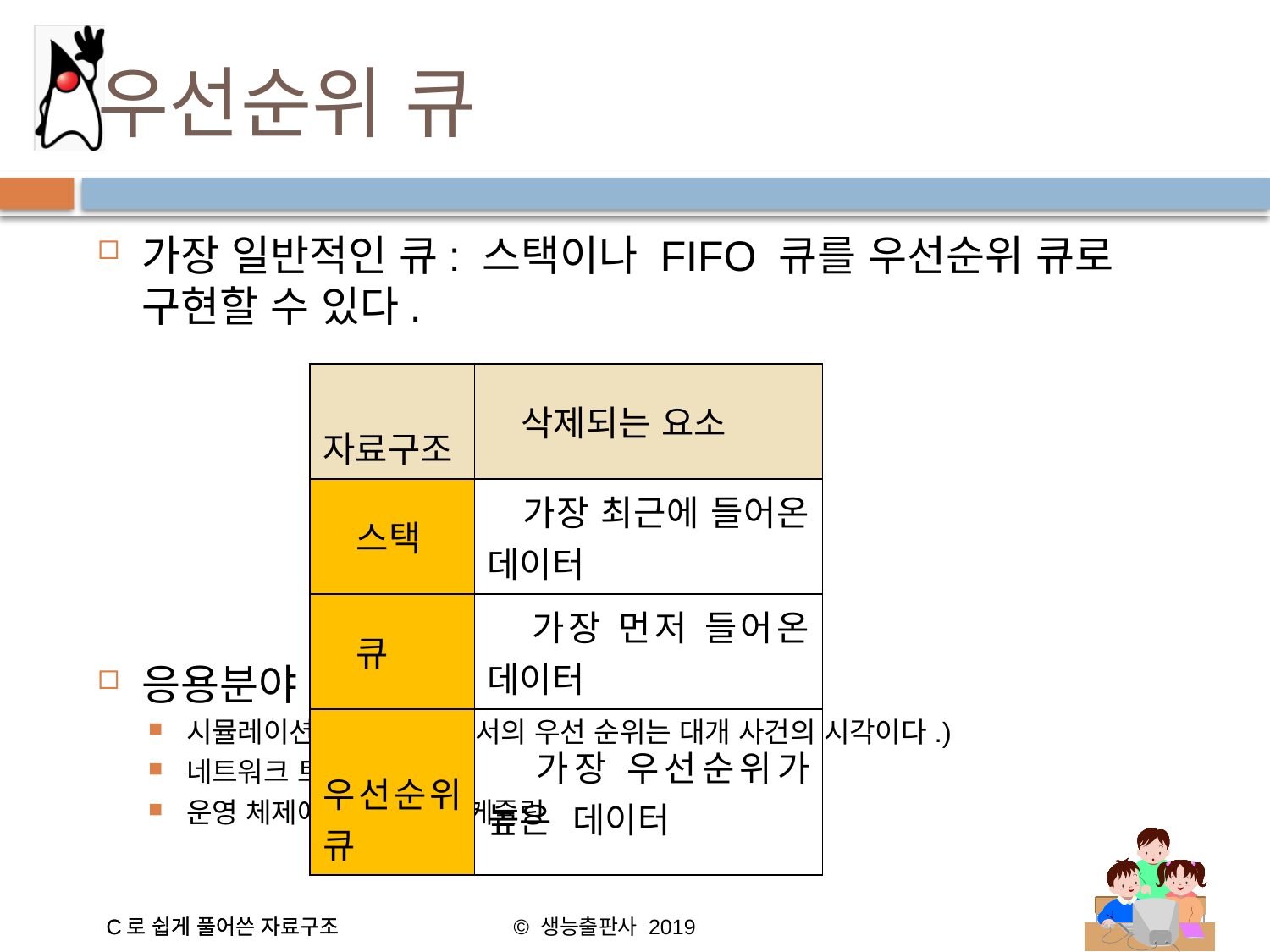

# 우선순위 큐
가장 일반적인 큐: 스택이나 FIFO 큐를 우선순위 큐로 구현할 수 있다.

응용분야:
시뮬레이션 시스템(여기서의 우선 순위는 대개 사건의 시각이다.)
네트워크 트래픽 제어
운영 체제에서의 작업 스케쥴링

| 자료구조 | 삭제되는 요소 |
| --- | --- |
| 스택 | 가장 최근에 들어온 데이터 |
| 큐 | 가장 먼저 들어온 데이터 |
| 우선순위큐 | 가장 우선순위가 높은  데이터 |